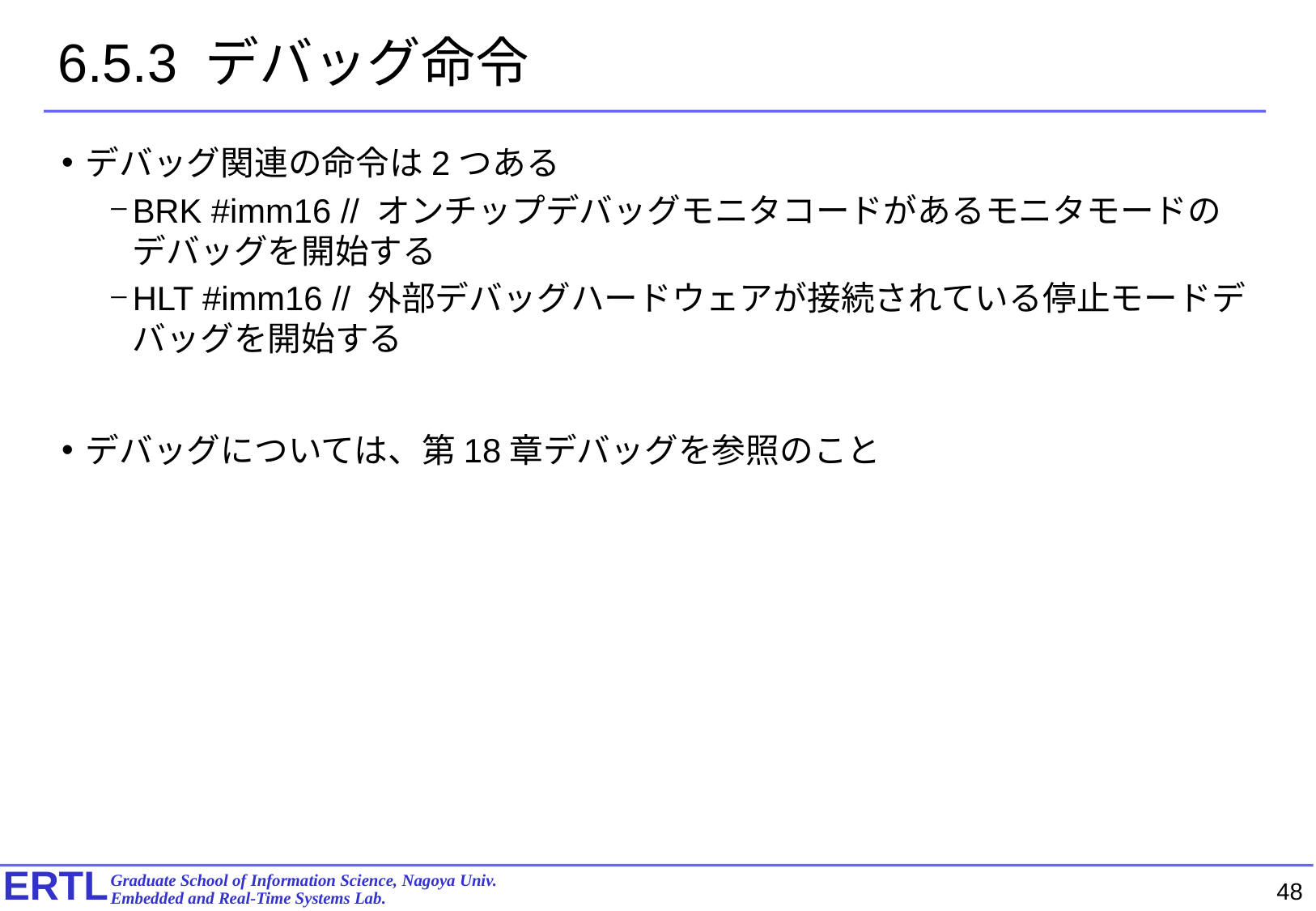

# 6.5.3 デバッグ命令
デバッグ関連の命令は2つある
BRK #imm16 // オンチップデバッグモニタコードがあるモニタモードのデバッグを開始する
HLT #imm16 // 外部デバッグハードウェアが接続されている停止モードデバッグを開始する

デバッグについては、第18章デバッグを参照のこと
48